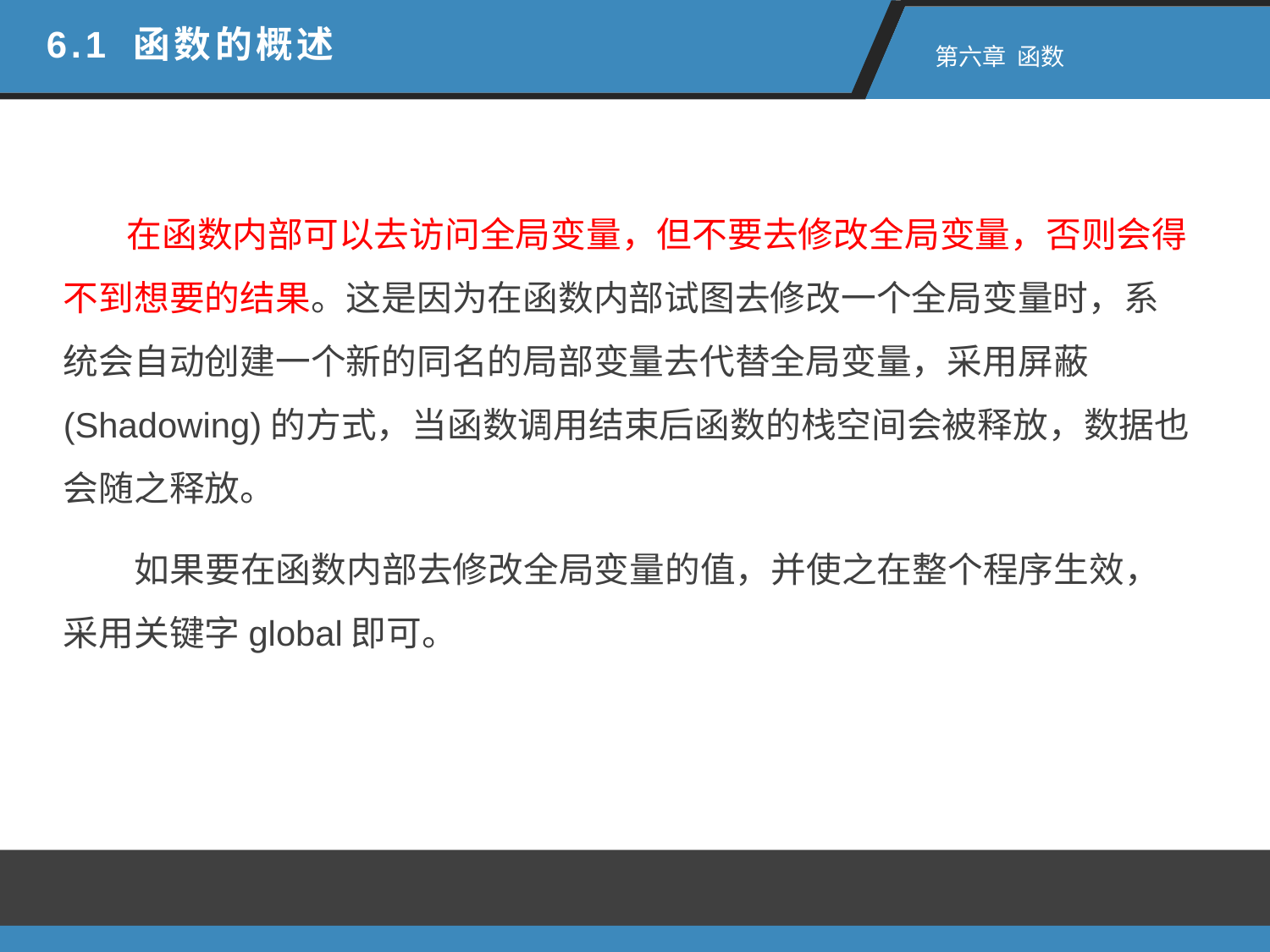

6.1 函数的概述
  第六章  函数
       在函数内部可以去访问全局变量，但不要去修改全局变量，否则会得不到想要的结果。这是因为在函数内部试图去修改一个全局变量时，系统会自动创建一个新的同名的局部变量去代替全局变量，采用屏蔽(Shadowing)的方式，当函数调用结束后函数的栈空间会被释放，数据也会随之释放。
        如果要在函数内部去修改全局变量的值，并使之在整个程序生效，采用关键字global即可。